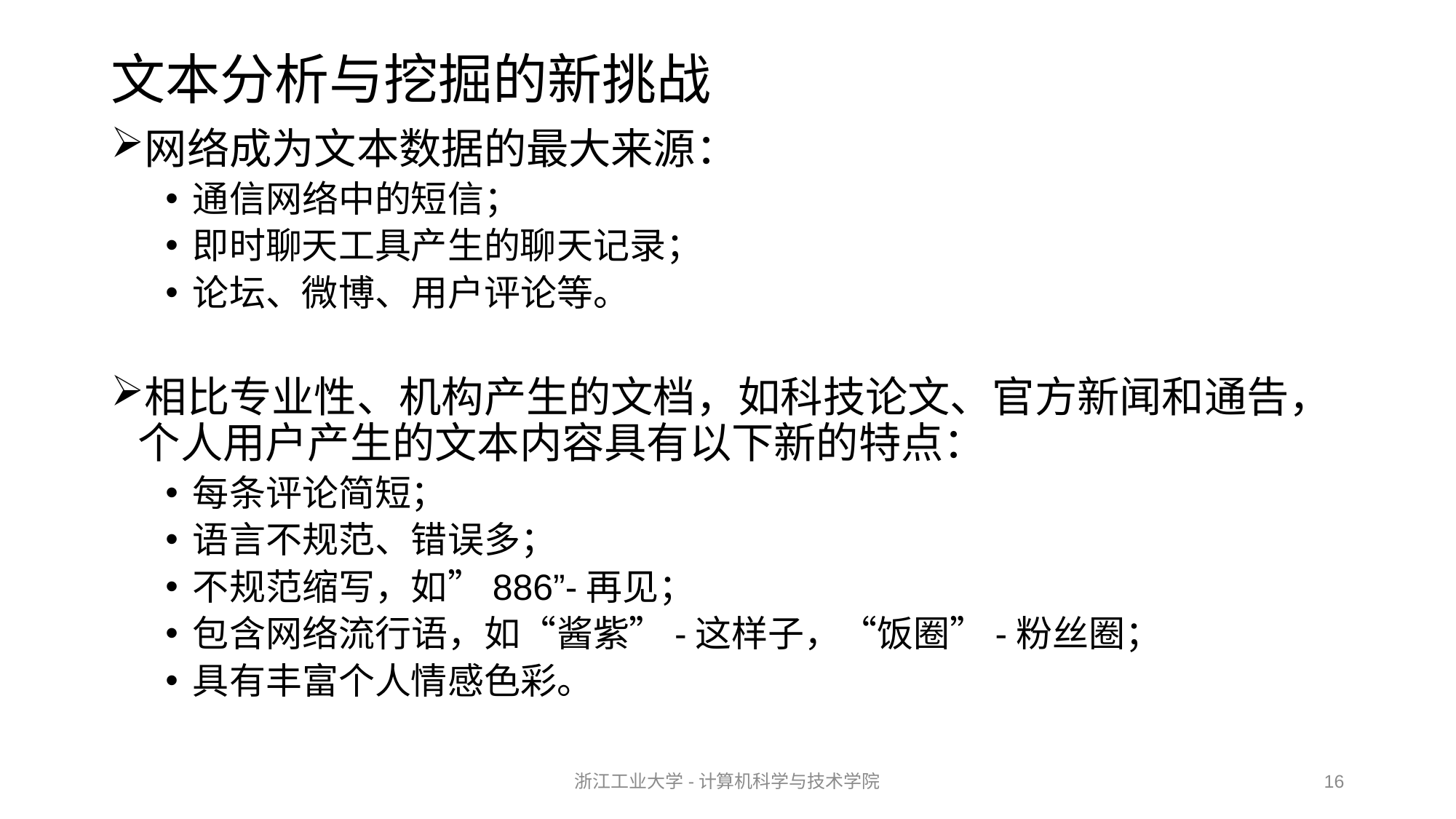

# 文本分析与挖掘的新挑战
网络成为文本数据的最大来源：
通信网络中的短信；
即时聊天工具产生的聊天记录；
论坛、微博、用户评论等。

相比专业性、机构产生的文档，如科技论文、官方新闻和通告，个人用户产生的文本内容具有以下新的特点：
每条评论简短；
语言不规范、错误多；
不规范缩写，如”886”-再见；
包含网络流行语，如“酱紫”-这样子，“饭圈”-粉丝圈；
具有丰富个人情感色彩。
浙江工业大学-计算机科学与技术学院
16